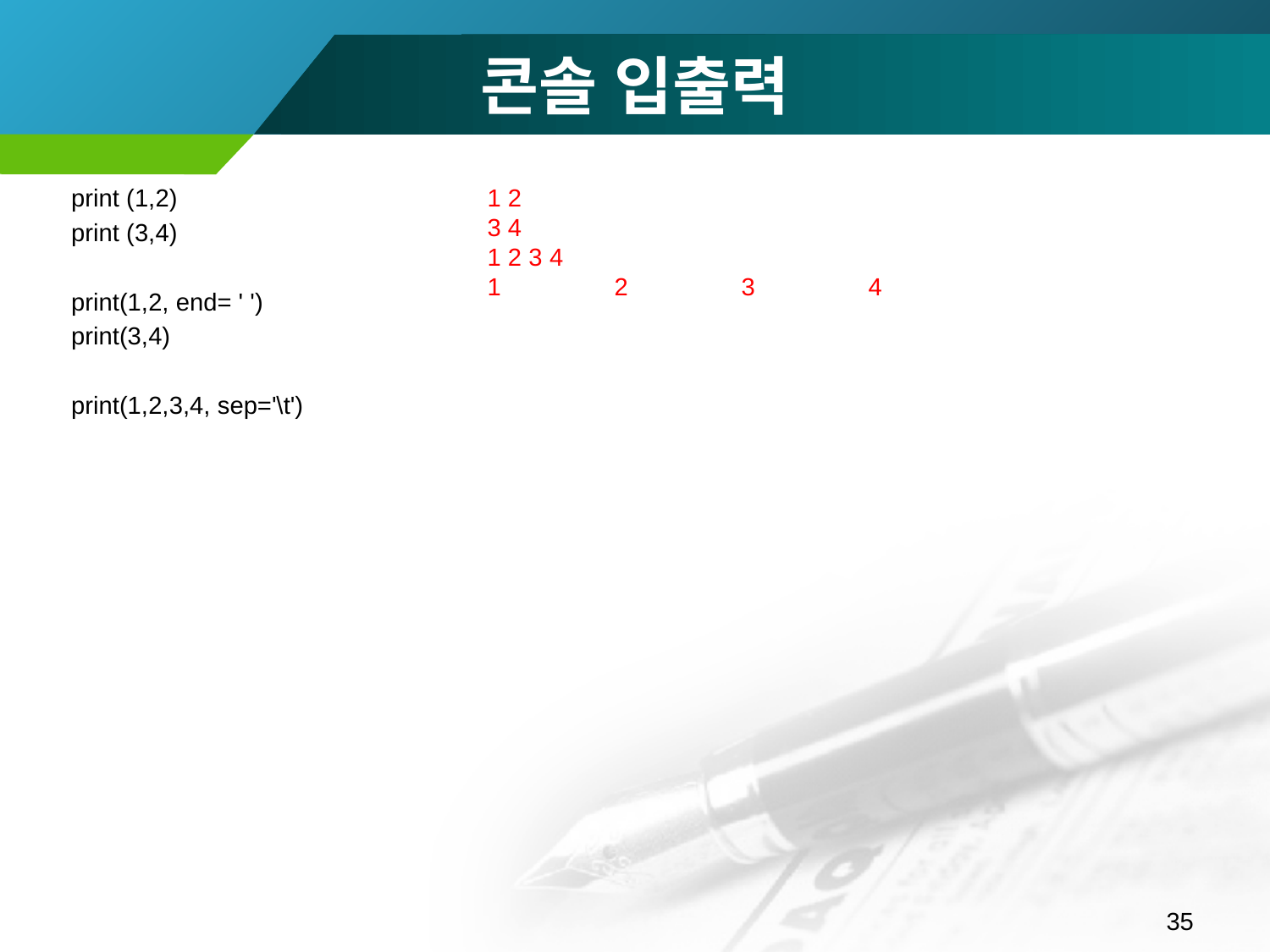

# 콘솔 입출력
print (1,2)
print (3,4)

print(1,2, end= ' ')
print(3,4)

print(1,2,3,4, sep='\t')
1 2
3 4
1 2 3 4
1	2	3	4
35